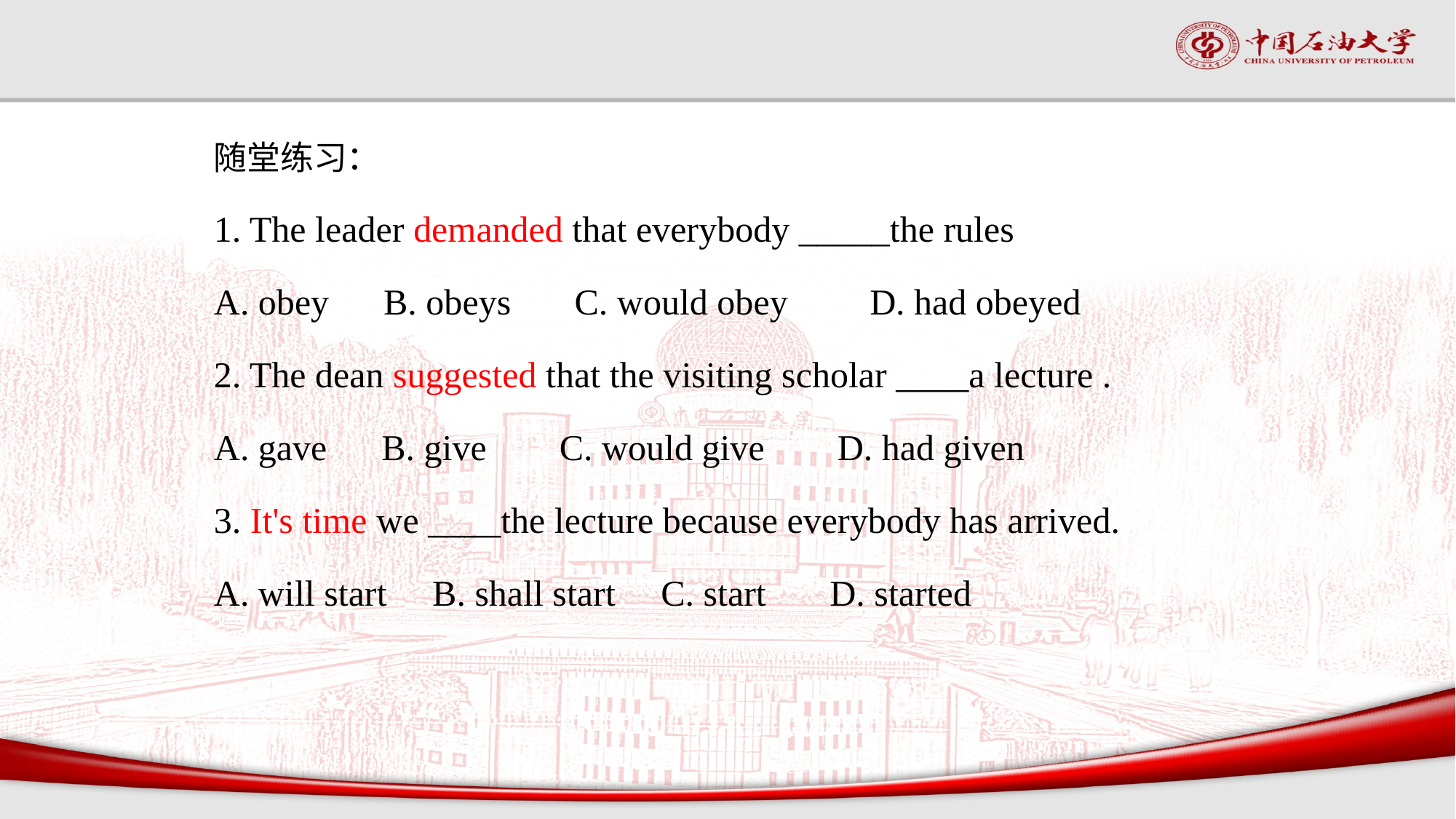

#
随堂练习：
1. The leader demanded that everybody _____the rules
A. obey      B. obeys       C. would obey         D. had obeyed
2. The dean suggested that the visiting scholar ____a lecture .
A. gave      B. give        C. would give        D. had given
3. It's time we ____the lecture because everybody has arrived.
A. will start     B. shall start     C. start       D. started